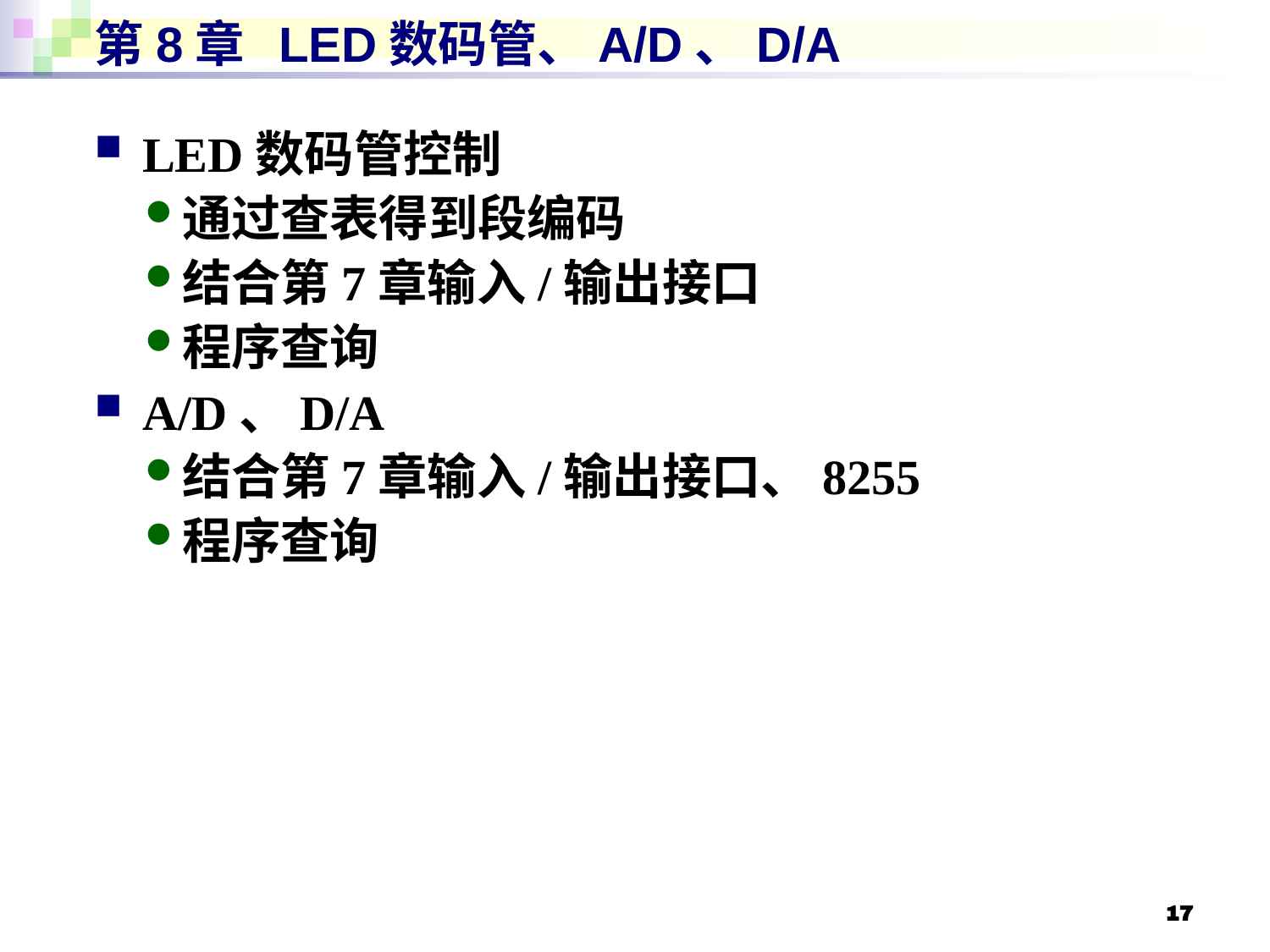

# 第8章  LED数码管、A/D、D/A
LED数码管控制
通过查表得到段编码
结合第7章输入/输出接口
程序查询
A/D、D/A
结合第7章输入/输出接口、8255
程序查询
17